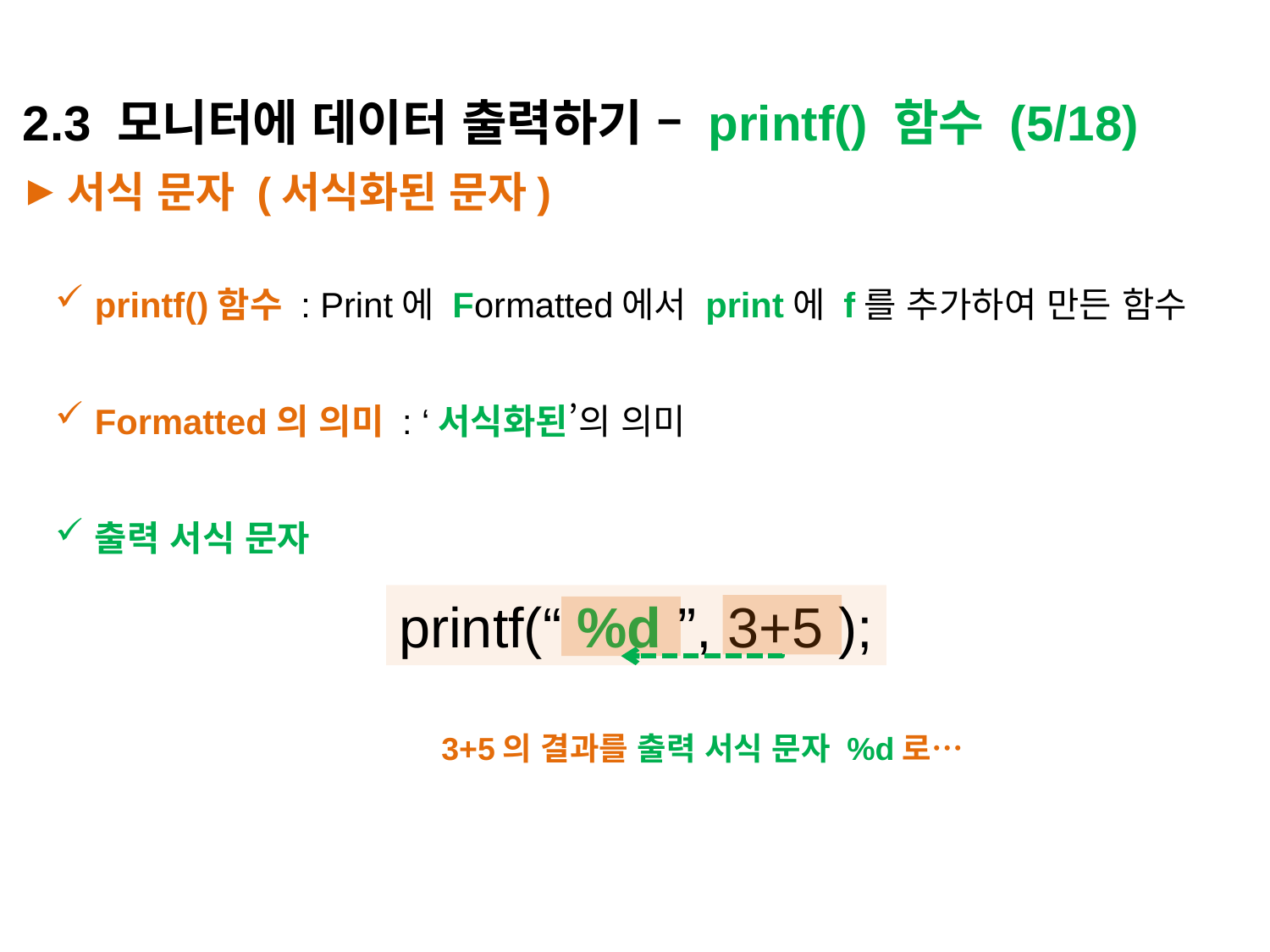

# 2.3 모니터에 데이터 출력하기 – printf() 함수 (5/18)
서식 문자 (서식화된 문자)

printf()함수 : Print에 Formatted에서 print에 f를 추가하여 만든 함수

Formatted의 의미 : ‘서식화된’의 의미

출력 서식 문자
printf(“ %d ”, 3+5 );

3+5의 결과를 출력 서식 문자 %d로…